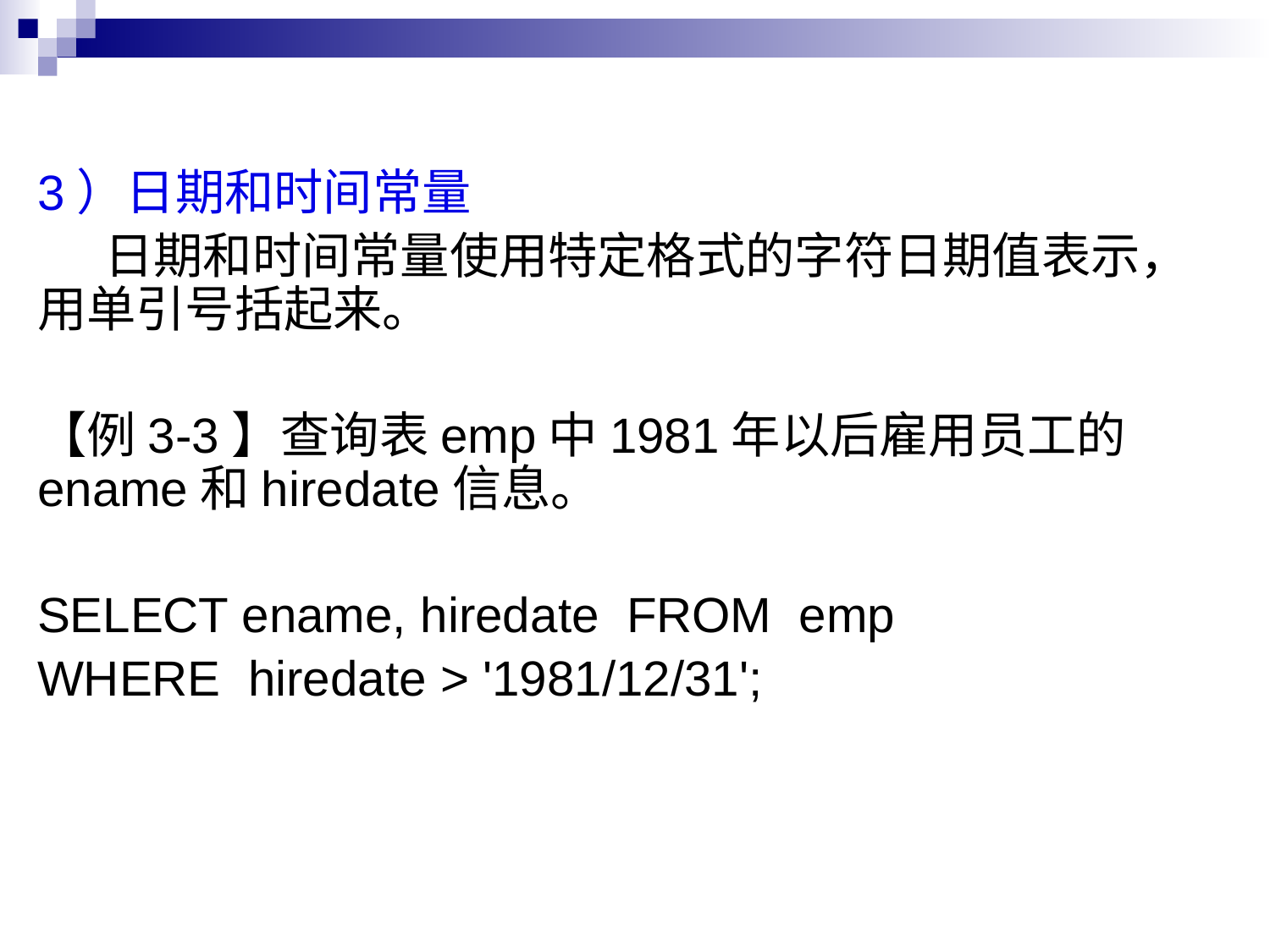

3）日期和时间常量
     日期和时间常量使用特定格式的字符日期值表示，用单引号括起来。

【例3-3】查询表emp中1981年以后雇用员工的ename和hiredate信息。

SELECT ename, hiredate  FROM  emp
WHERE  hiredate > '1981/12/31';